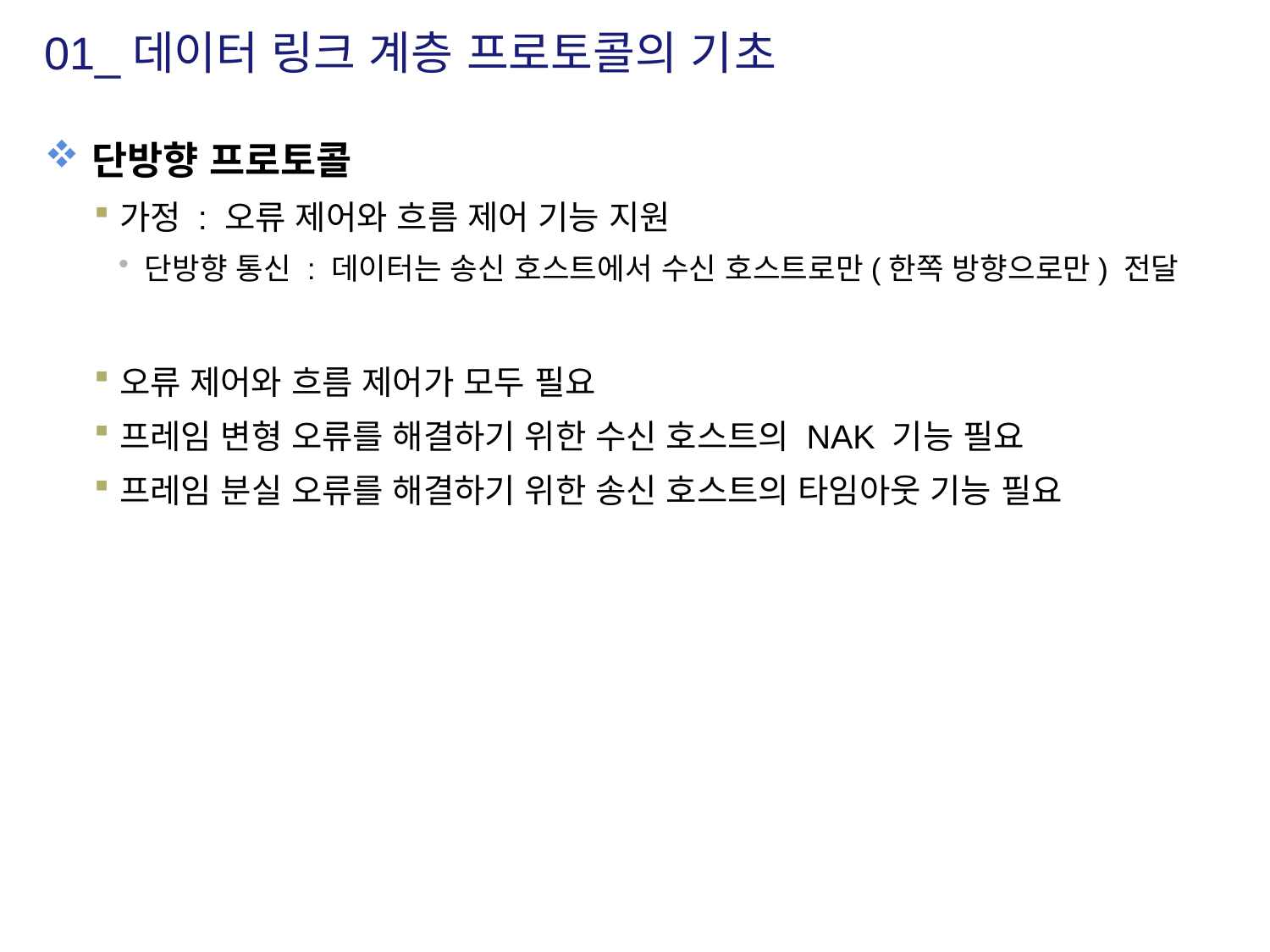

# 01_데이터 링크 계층 프로토콜의 기초
단방향 프로토콜
가정 : 오류 제어와 흐름 제어 기능 지원
단방향 통신 : 데이터는 송신 호스트에서 수신 호스트로만(한쪽 방향으로만) 전달

오류 제어와 흐름 제어가 모두 필요
프레임 변형 오류를 해결하기 위한 수신 호스트의 NAK 기능 필요
프레임 분실 오류를 해결하기 위한 송신 호스트의 타임아웃 기능 필요